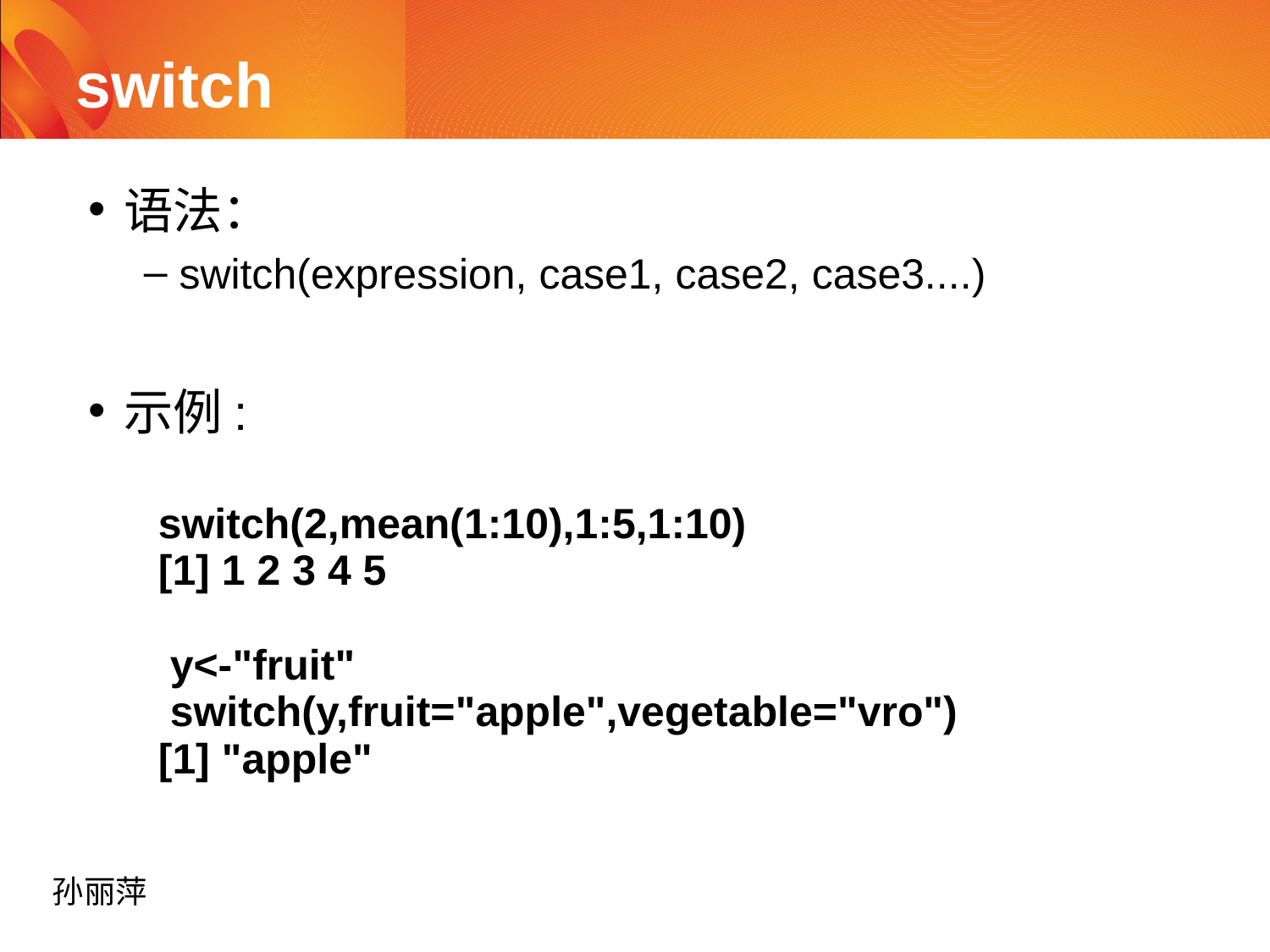

# switch
语法：
switch(expression, case1, case2, case3....)

示例:
| switch(2,mean(1:10),1:5,1:10) [1] 1 2 3 4 5 y<-"fruit" switch(y,fruit="apple",vegetable="vro") [1] "apple" |
| --- |